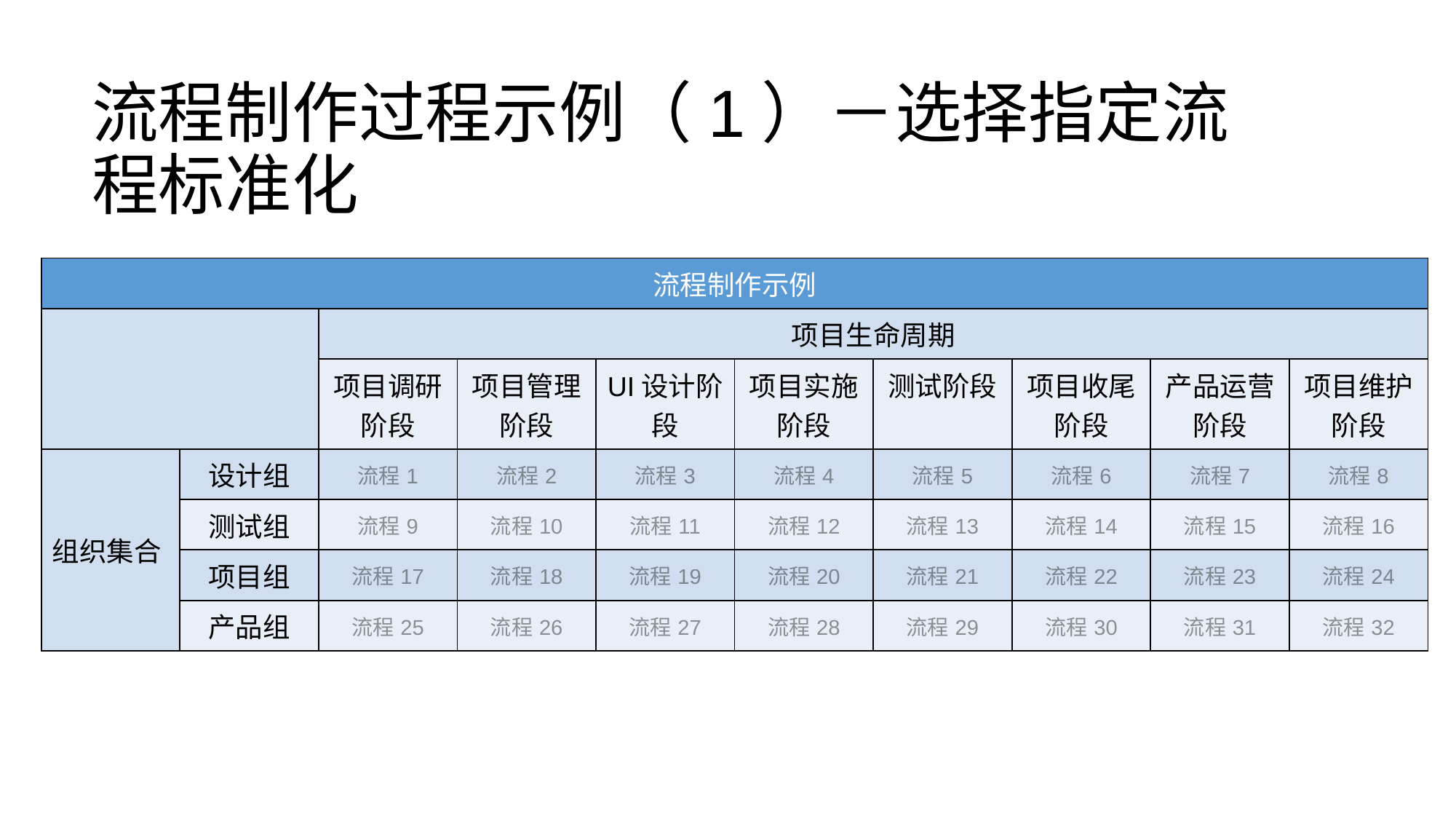

# 流程制作过程示例（1）－选择指定流程标准化
| 流程制作示例 |  |  |  |  |  |  |  |  |  |
| --- | --- | --- | --- | --- | --- | --- | --- | --- | --- |
|  |  | 项目生命周期 |  |  |  |  |  |  |  |
|  |  | 项目调研阶段 | 项目管理阶段 | UI设计阶段 | 项目实施阶段 | 测试阶段 | 项目收尾阶段 | 产品运营阶段 | 项目维护阶段 |
| 组织集合 | 设计组 | 流程1 | 流程2 | 流程3 | 流程4 | 流程5 | 流程6 | 流程7 | 流程8 |
|  | 测试组 | 流程9 | 流程10 | 流程11 | 流程12 | 流程13 | 流程14 | 流程15 | 流程16 |
|  | 项目组 | 流程17 | 流程18 | 流程19 | 流程20 | 流程21 | 流程22 | 流程23 | 流程24 |
|  | 产品组 | 流程25 | 流程26 | 流程27 | 流程28 | 流程29 | 流程30 | 流程31 | 流程32 |